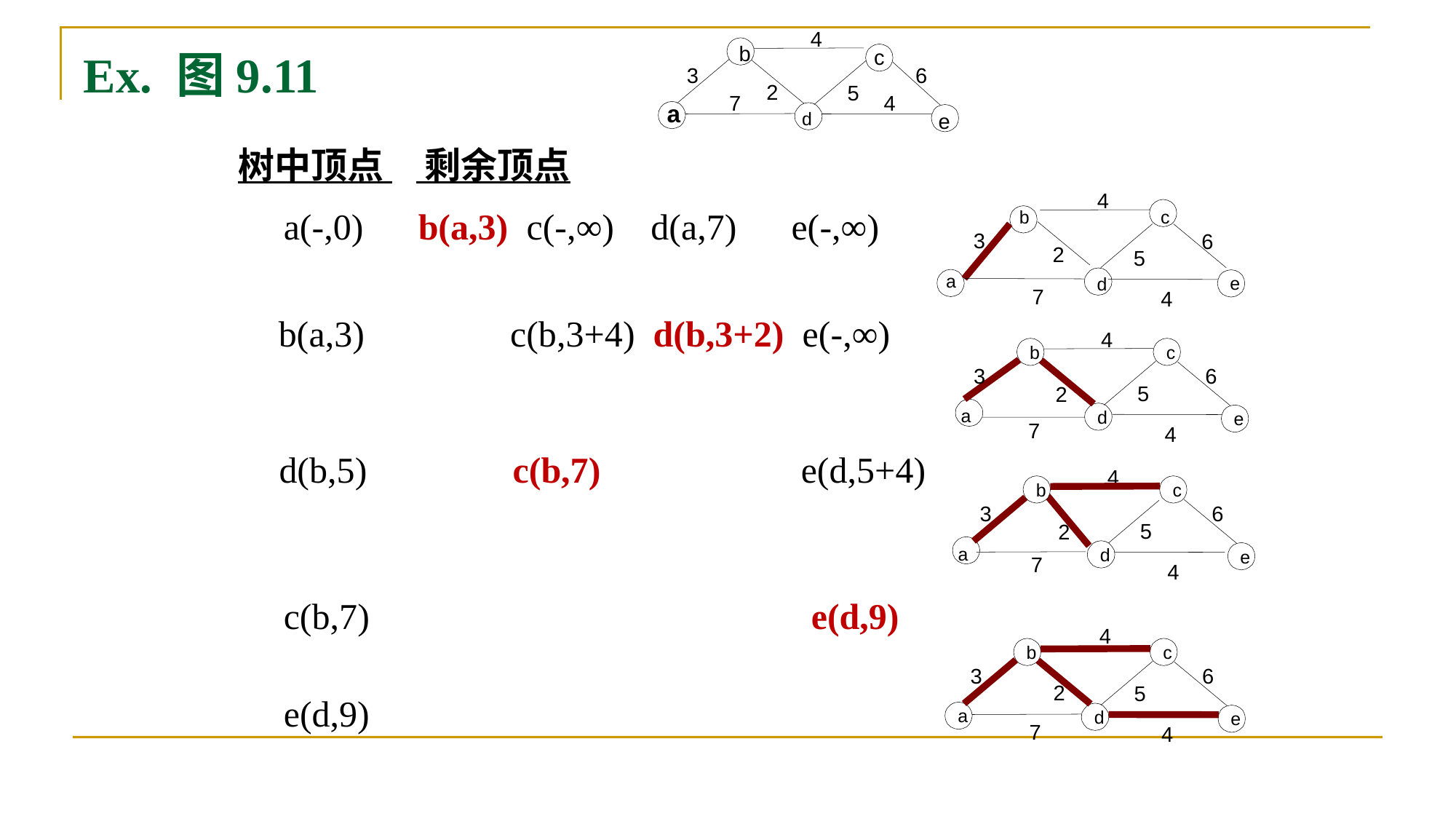

4
b
c

3

6
2
5
7
a

e

4

d
d

# Ex. 图9.11

树中顶点     剩余顶点
     a(-,0)      b(a,3)  c(-,∞)    d(a,7)      e(-,∞)

4

b
c

3
6
2
5

a

e
d

7
4

     b(a,3)                c(b,3+4)  d(b,3+2)  e(-,∞)
4

b
c

3
6
5
2

a

d
e

7
4
   d(b,5)                c(b,7)                      e(d,5+4)
4

b
c

3

6
5
2

a

d
e

7

4
   c(b,7) 		                         e(d,9)
4

b
c

3
6
2
5

a

d
e

7
4
   e(d,9)